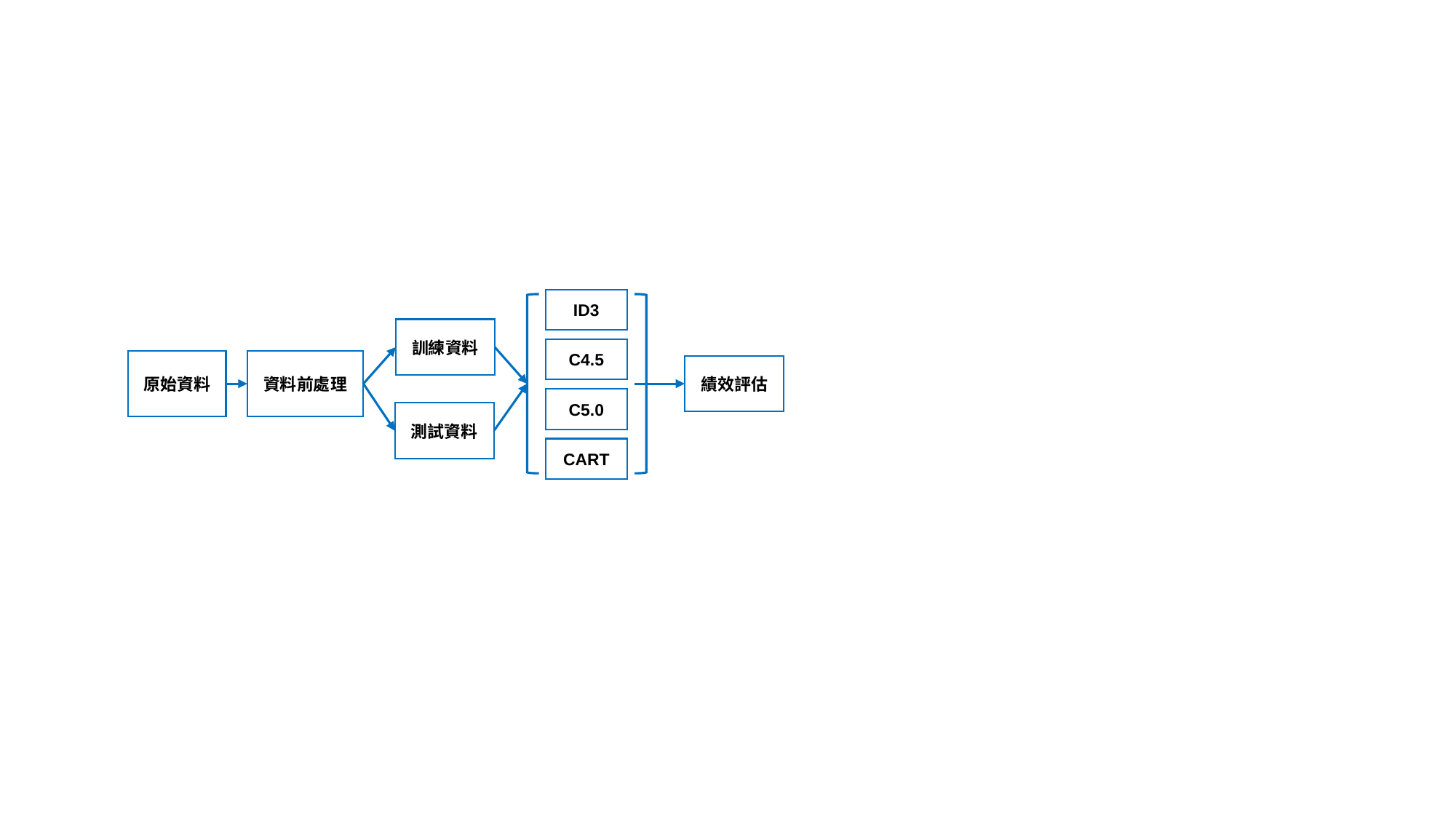

ID3
C4.5
C5.0
CART

訓練資料
原始資料
資料前處理
績效評估
測試資料